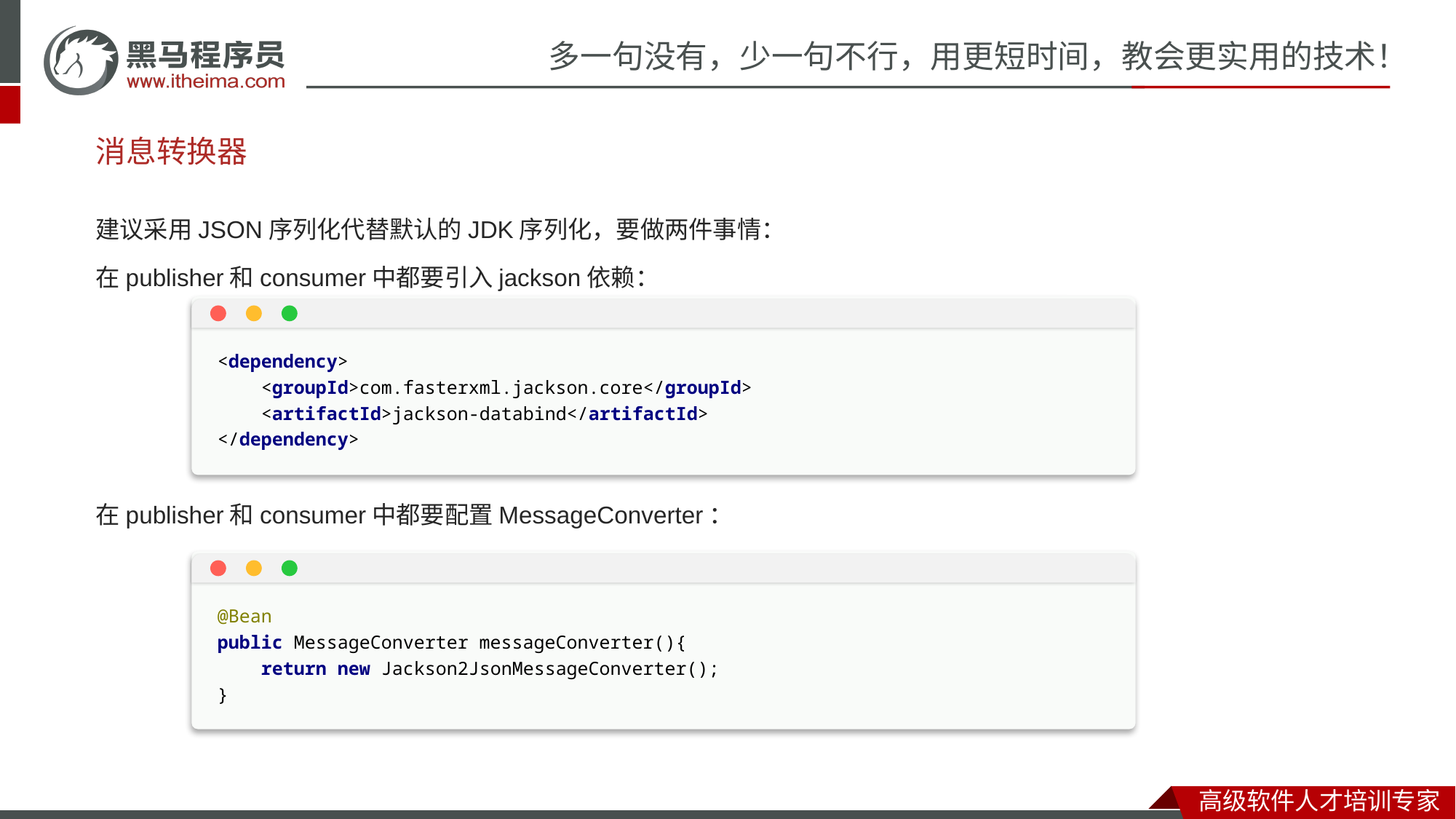

# 消息转换器
建议采用JSON序列化代替默认的JDK序列化，要做两件事情：
在publisher和consumer中都要引入jackson依赖：

在publisher和consumer中都要配置MessageConverter：

<dependency>
    <groupId>com.fasterxml.jackson.core</groupId>
    <artifactId>jackson-databind</artifactId>
</dependency>

@Bean
public MessageConverter messageConverter(){
    return new Jackson2JsonMessageConverter();
}